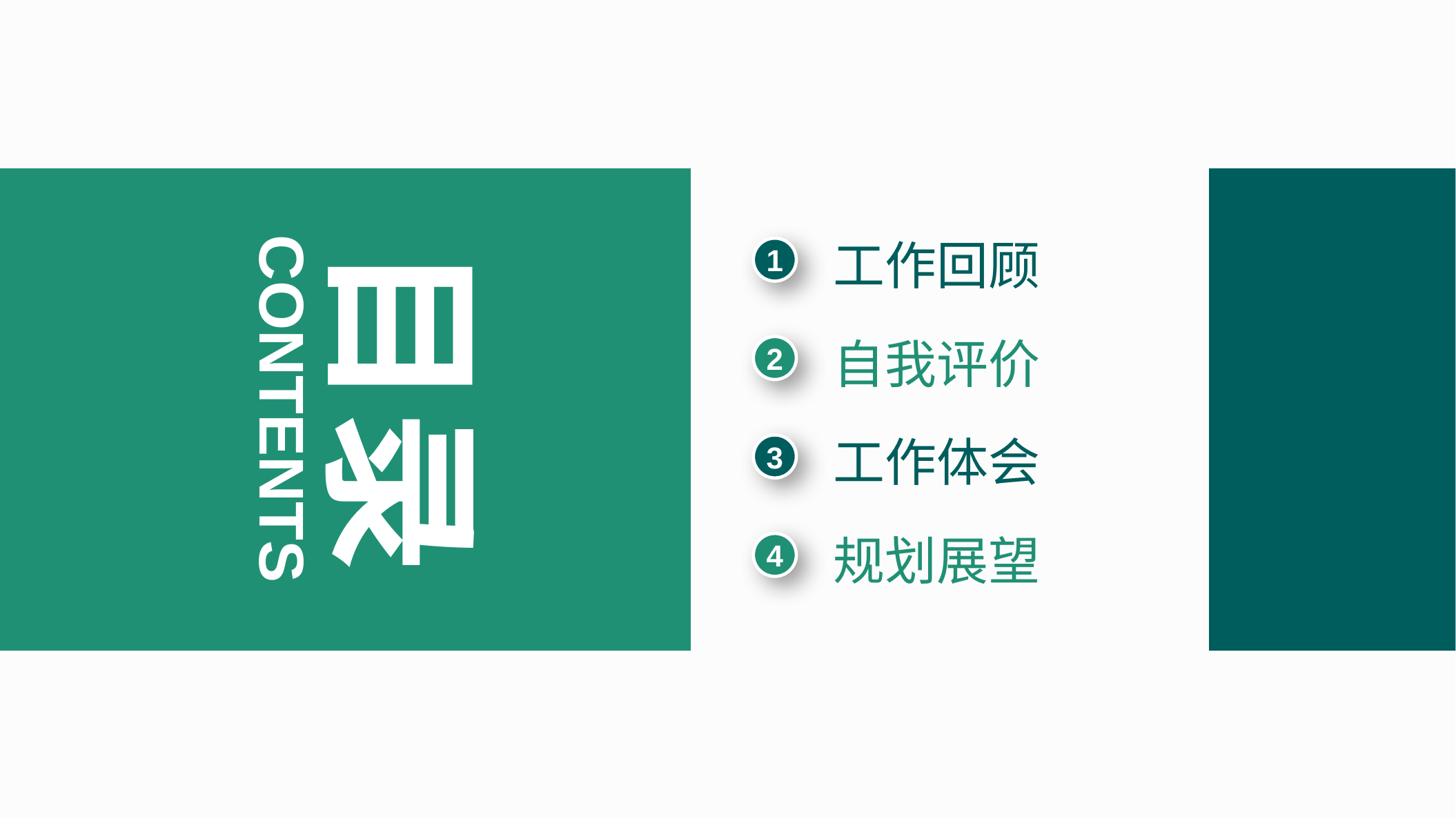

目录
工作回顾
1
自我评价
2
CONTENTS
工作体会
3
规划展望
4